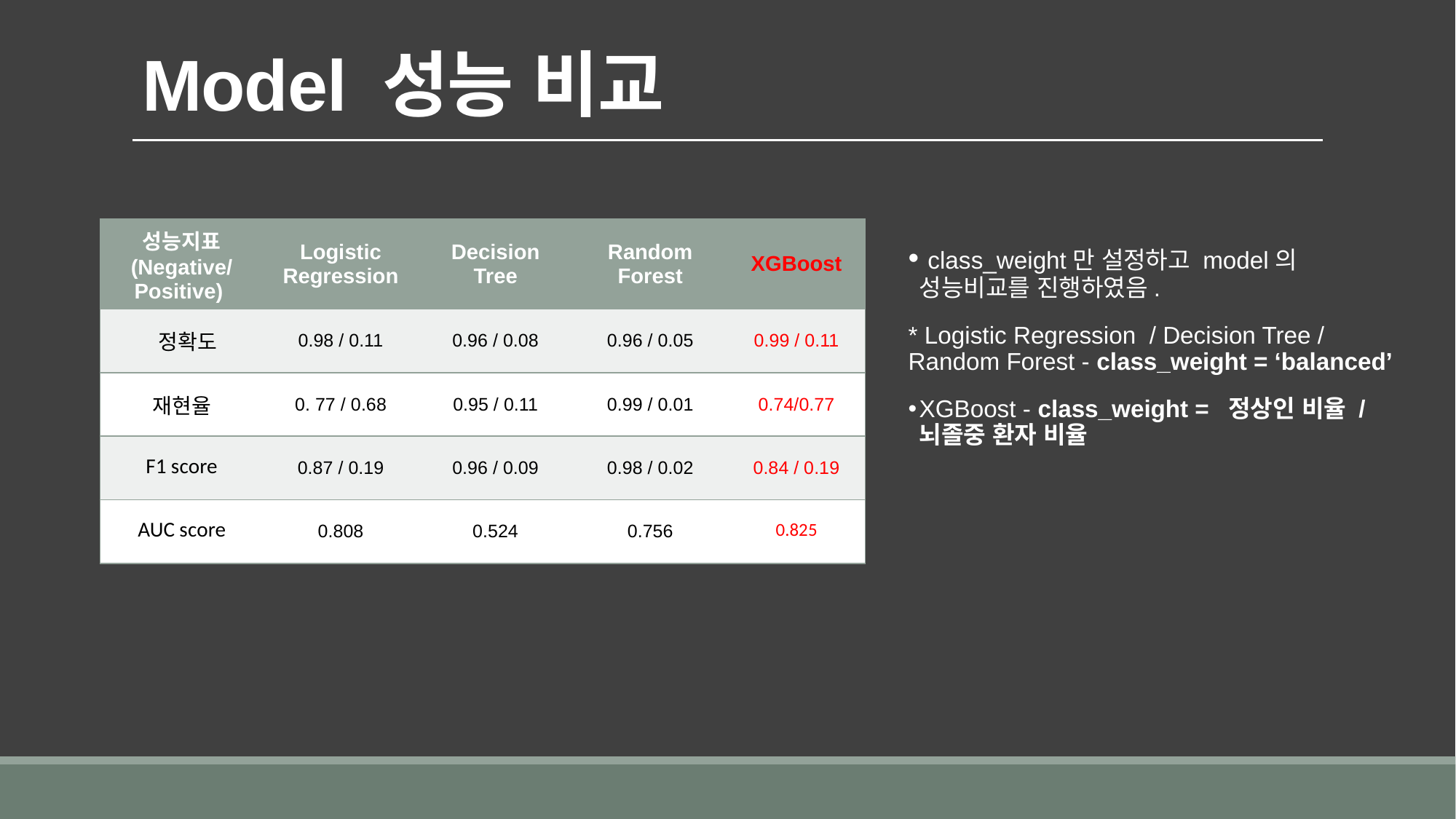

Model 성능 비교
| 성능지표 (Negative/Positive) | Logistic Regression | Decision Tree | Random Forest | XGBoost |
| --- | --- | --- | --- | --- |
| 정확도 | 0.98 / 0.11 | 0.96 / 0.08 | 0.96 / 0.05 | 0.99 / 0.11 |
| 재현율 | 0. 77 / 0.68 | 0.95 / 0.11 | 0.99 / 0.01 | 0.74/0.77 |
| F1 score | 0.87 / 0.19 | 0.96 / 0.09 | 0.98 / 0.02 | 0.84 / 0.19 |
| AUC score | 0.808 | 0.524 | 0.756 | 0.825 |
 class_weight만 설정하고 model의 성능비교를 진행하였음.
* Logistic Regression  / Decision Tree / Random Forest - class_weight = ‘balanced’
XGBoost - class_weight =  정상인 비율 / 뇌졸중 환자 비율